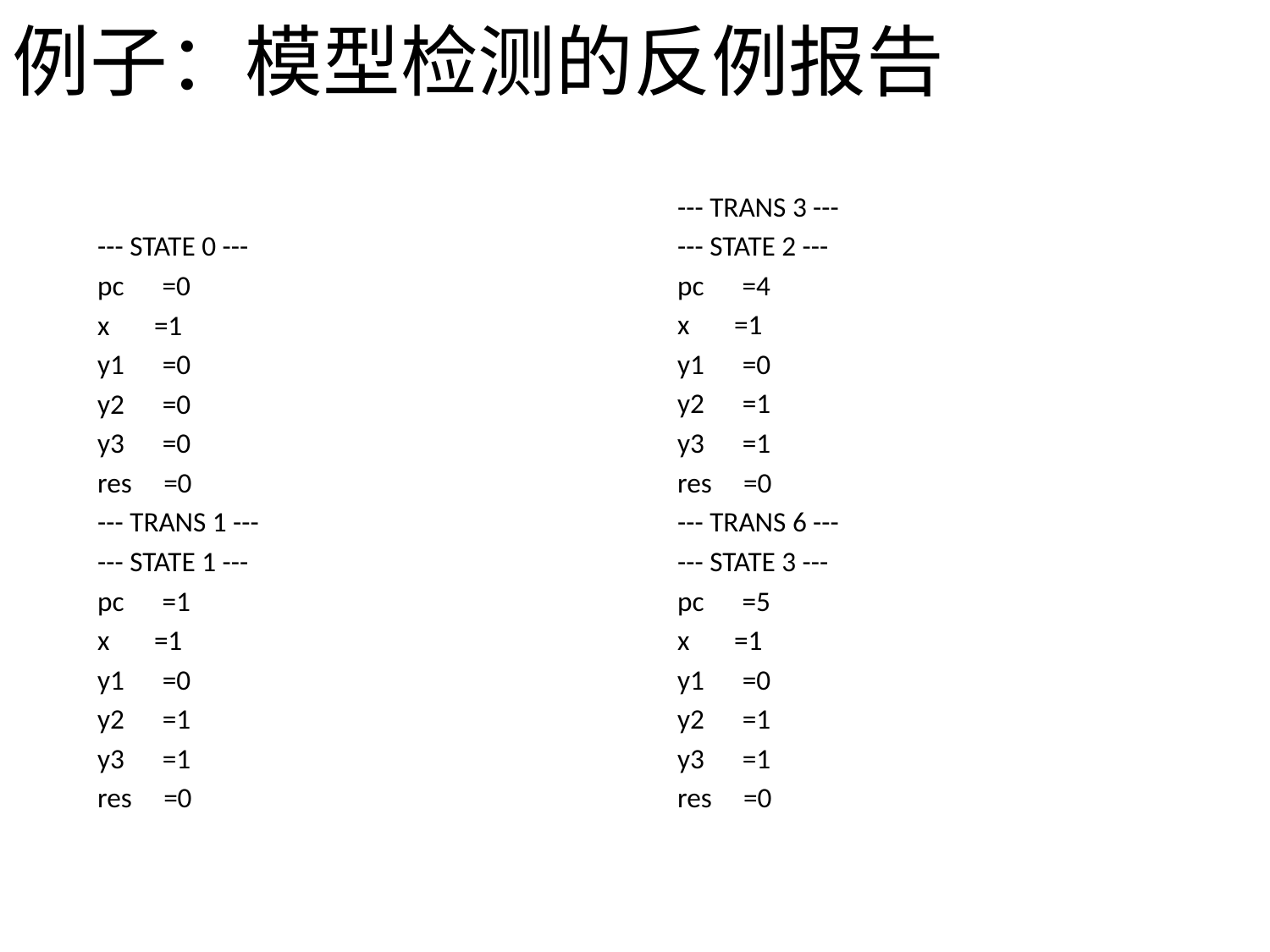

例子：模型检测的反例报告

--- STATE 0 ---
pc      =0
x       =1
y1      =0
y2      =0
y3      =0
res     =0
--- TRANS 1 ---
--- STATE 1 ---
pc      =1
x       =1
y1      =0
y2      =1
y3      =1
res     =0
--- TRANS 3 ---
--- STATE 2 ---
pc      =4
x       =1
y1      =0
y2      =1
y3      =1
res     =0
--- TRANS 6 ---
--- STATE 3 ---
pc      =5
x       =1
y1      =0
y2      =1
y3      =1
res     =0